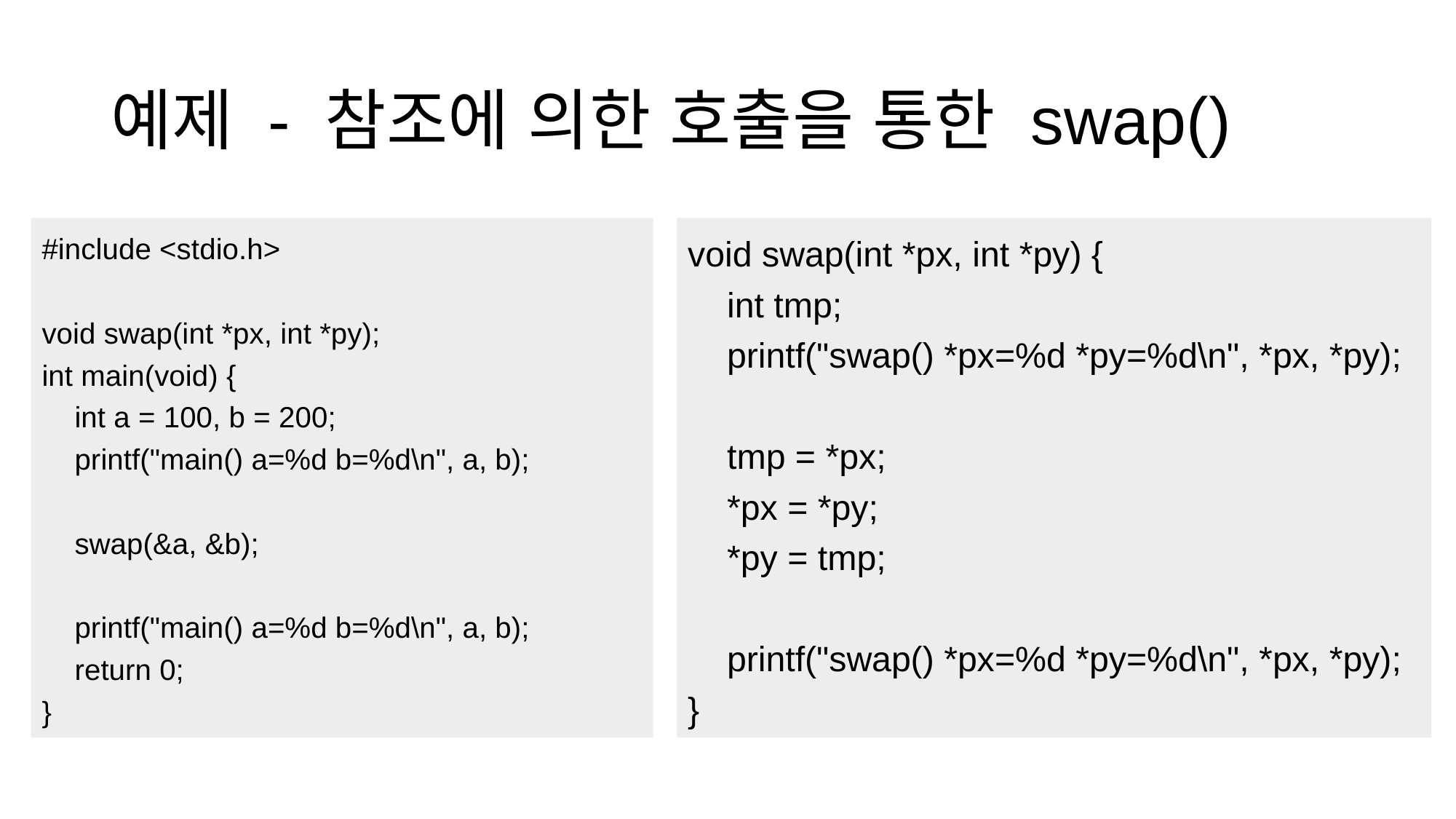

예제 - 참조에 의한 호출을 통한 swap()
#include <stdio.h>

void swap(int *px, int *py);
int main(void) {
    int a = 100, b = 200;
    printf("main() a=%d b=%d\n", a, b);

    swap(&a, &b);

    printf("main() a=%d b=%d\n", a, b);
    return 0;
}
void swap(int *px, int *py) {
    int tmp;
    printf("swap() *px=%d *py=%d\n", *px, *py);

    tmp = *px;
    *px = *py;
    *py = tmp;

    printf("swap() *px=%d *py=%d\n", *px, *py);
}